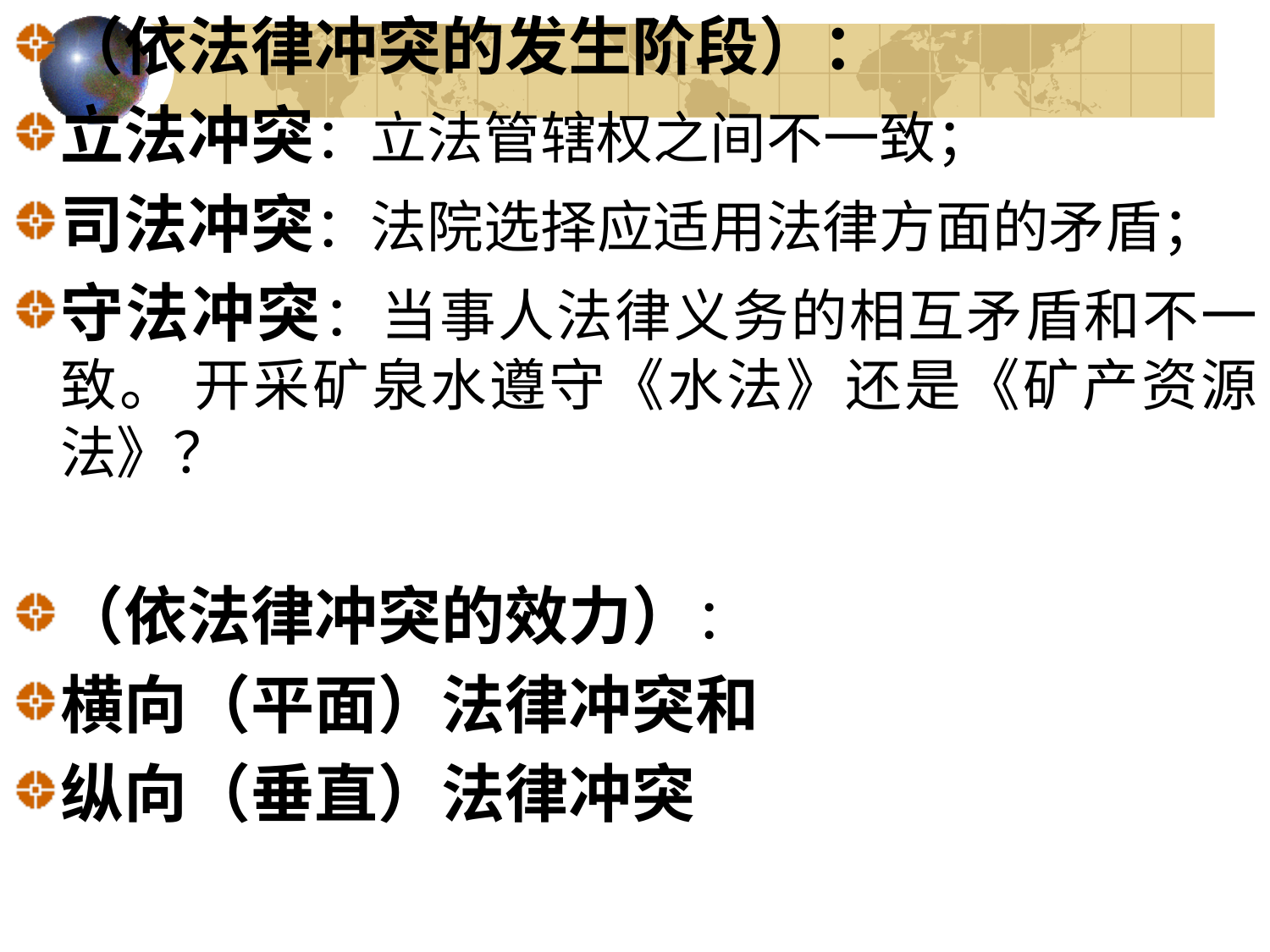

（依法律冲突的发生阶段）：
立法冲突：立法管辖权之间不一致；
司法冲突：法院选择应适用法律方面的矛盾；
守法冲突：当事人法律义务的相互矛盾和不一致。 开采矿泉水遵守《水法》还是《矿产资源法》？

（依法律冲突的效力）：
横向（平面）法律冲突和
纵向（垂直）法律冲突